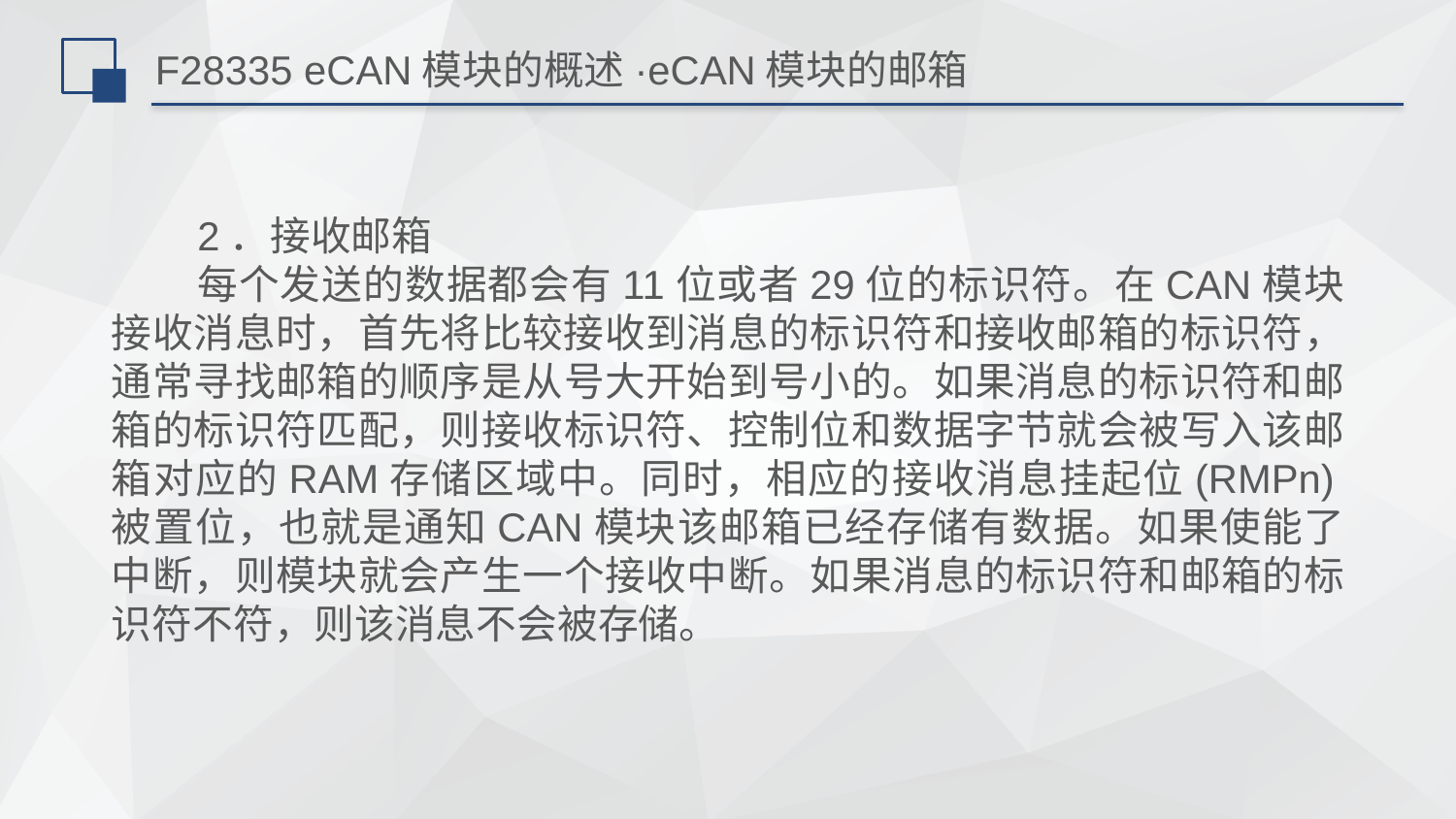

# F28335 eCAN模块的概述·eCAN模块的邮箱
2．接收邮箱
每个发送的数据都会有11位或者29位的标识符。在CAN模块接收消息时，首先将比较接收到消息的标识符和接收邮箱的标识符，通常寻找邮箱的顺序是从号大开始到号小的。如果消息的标识符和邮箱的标识符匹配，则接收标识符、控制位和数据字节就会被写入该邮箱对应的RAM存储区域中。同时，相应的接收消息挂起位(RMPn)被置位，也就是通知CAN模块该邮箱已经存储有数据。如果使能了中断，则模块就会产生一个接收中断。如果消息的标识符和邮箱的标识符不符，则该消息不会被存储。